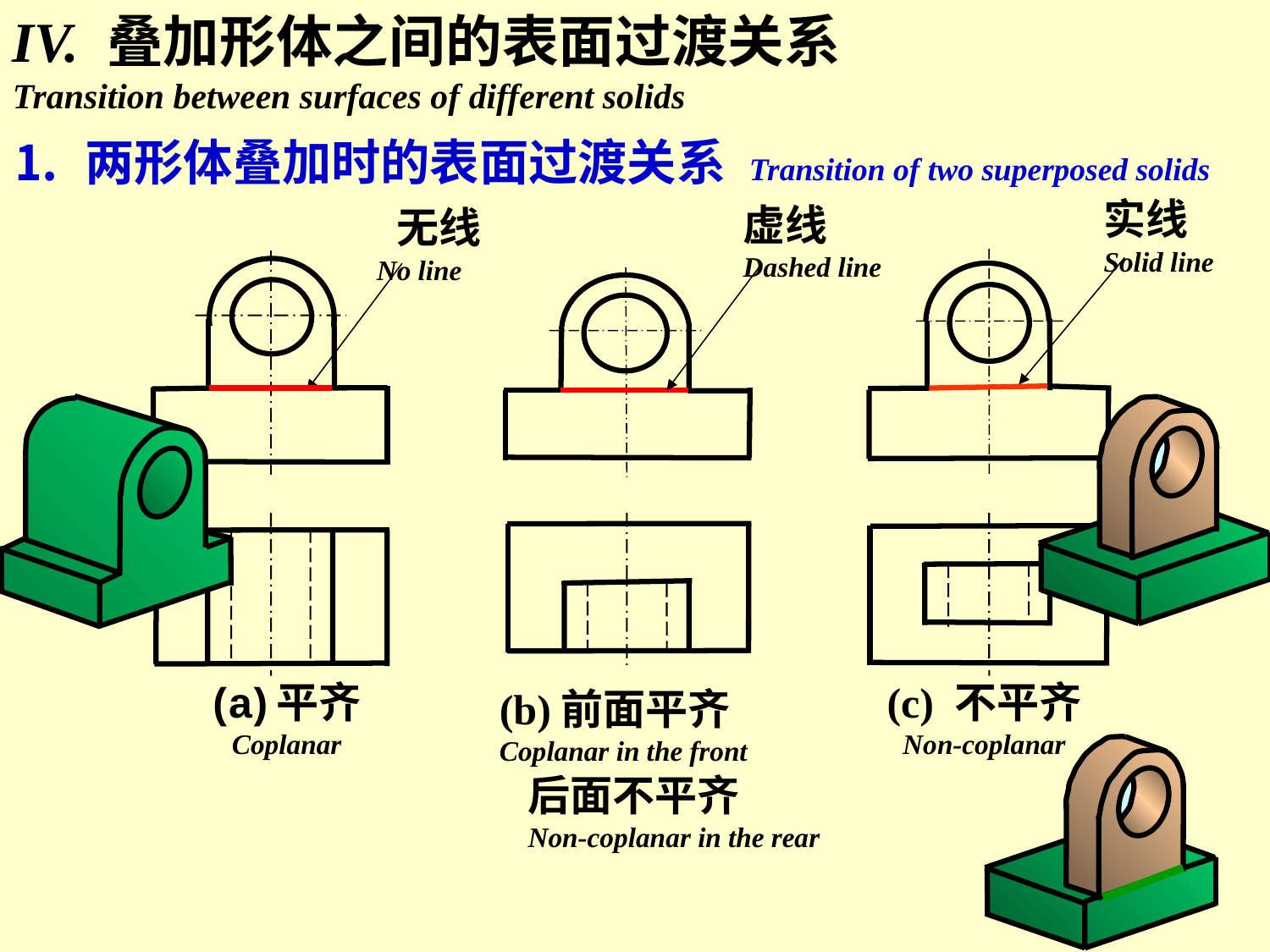

IV. 叠加形体之间的表面过渡关系
Transition between surfaces of different solids
⒈ 两形体叠加时的表面过渡关系 Transition of two superposed solids
实线
Solid line

虚线
Dashed line

 无线
No line

平齐
Coplanar
(c) 不平齐
Non-coplanar
(b)前面平齐
Coplanar in the front
后面不平齐
Non-coplanar in the rear